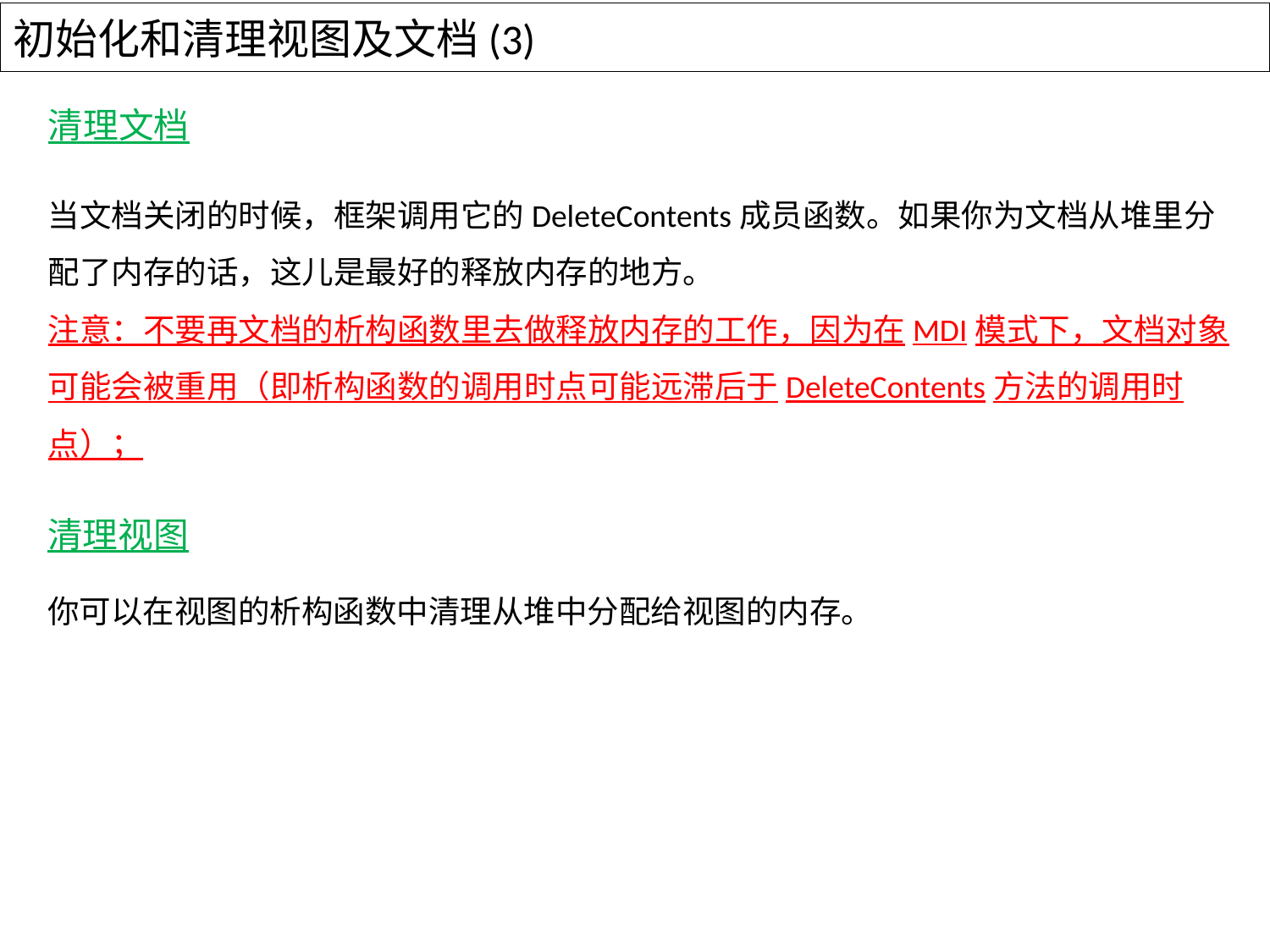

# 初始化和清理视图及文档(3)
清理文档

当文档关闭的时候，框架调用它的DeleteContents成员函数。如果你为文档从堆里分配了内存的话，这儿是最好的释放内存的地方。
注意：不要再文档的析构函数里去做释放内存的工作，因为在MDI模式下，文档对象可能会被重用（即析构函数的调用时点可能远滞后于DeleteContents方法的调用时点）；
清理视图
你可以在视图的析构函数中清理从堆中分配给视图的内存。